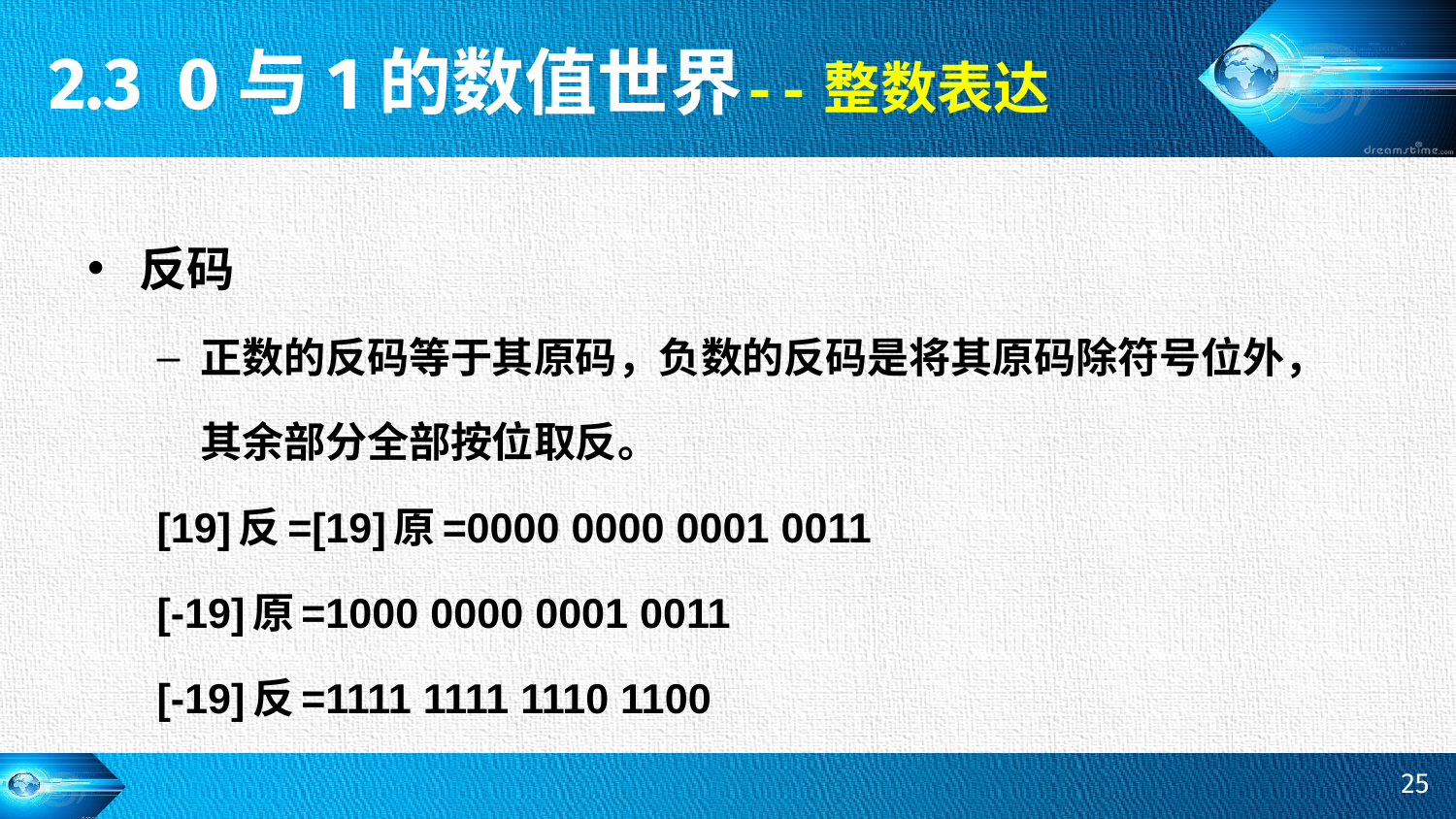

2.3  0与1的数值世界
--整数表达
反码
正数的反码等于其原码，负数的反码是将其原码除符号位外，其余部分全部按位取反。
[19]反=[19]原=0000 0000 0001 0011
[-19]原=1000 0000 0001 0011
[-19]反=1111 1111 1110 1100

25